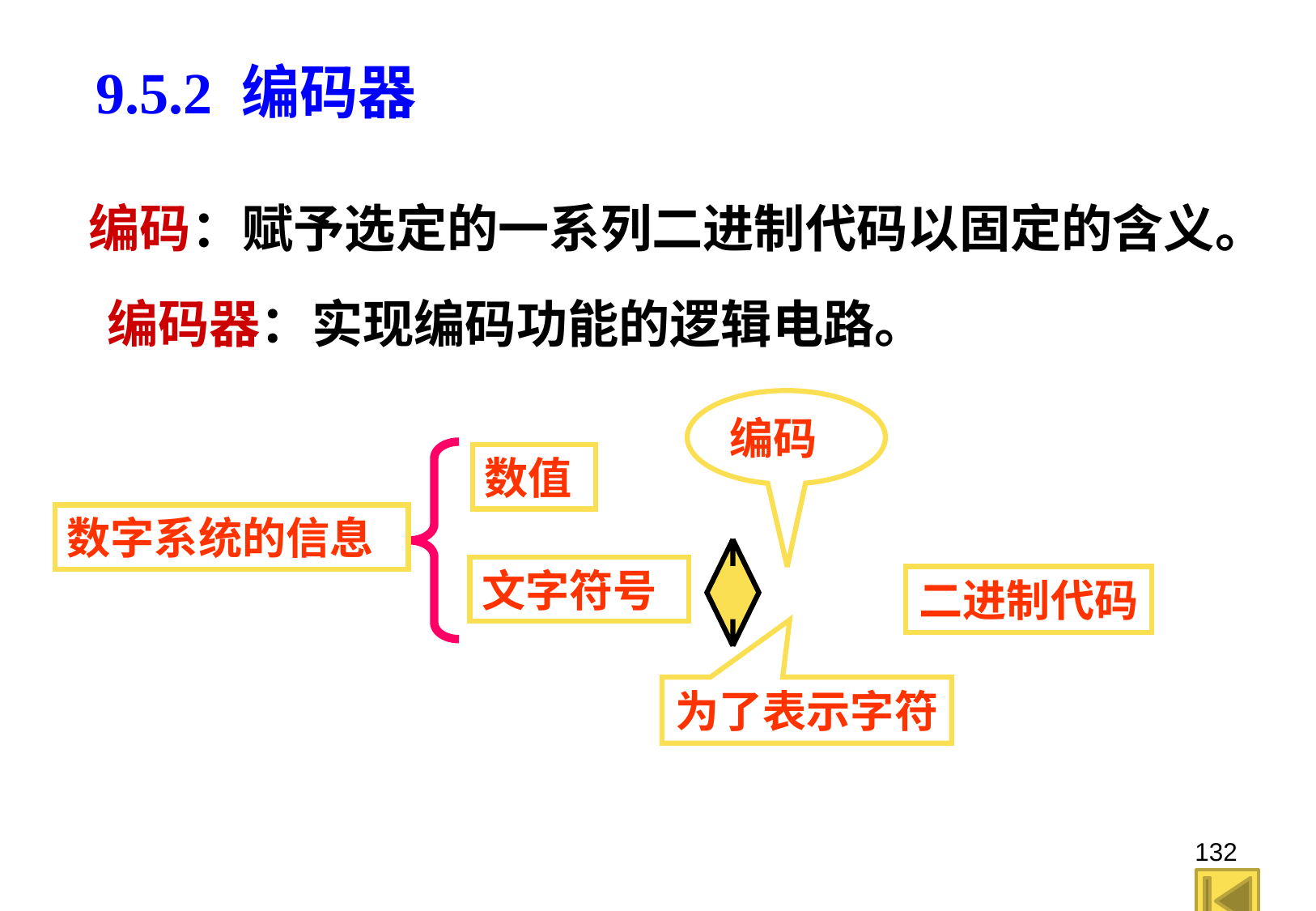

9.5.2 编码器
编码：赋予选定的一系列二进制代码以固定的含义。
 编码器：实现编码功能的逻辑电路。
编码

数值
数字系统的信息

文字符号
二进制代码
为了表示字符
132